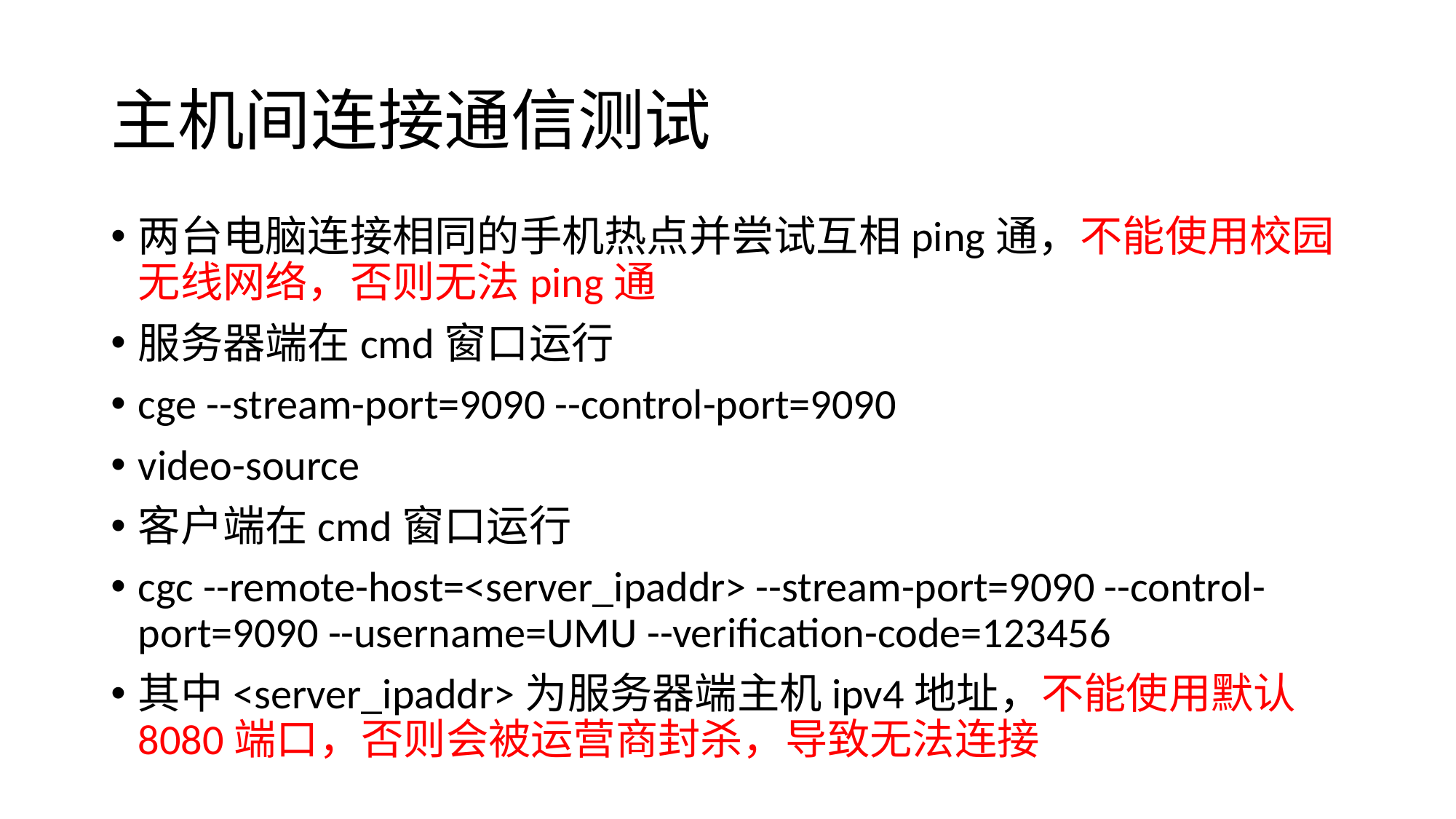

# 主机间连接通信测试
两台电脑连接相同的手机热点并尝试互相ping通，不能使用校园无线网络，否则无法ping通
服务器端在cmd窗口运行
cge --stream-port=9090 --control-port=9090
video-source
客户端在cmd窗口运行
cgc --remote-host=<server_ipaddr> --stream-port=9090 --control-port=9090 --username=UMU --verification-code=123456
其中<server_ipaddr>为服务器端主机ipv4地址，不能使用默认8080端口，否则会被运营商封杀，导致无法连接